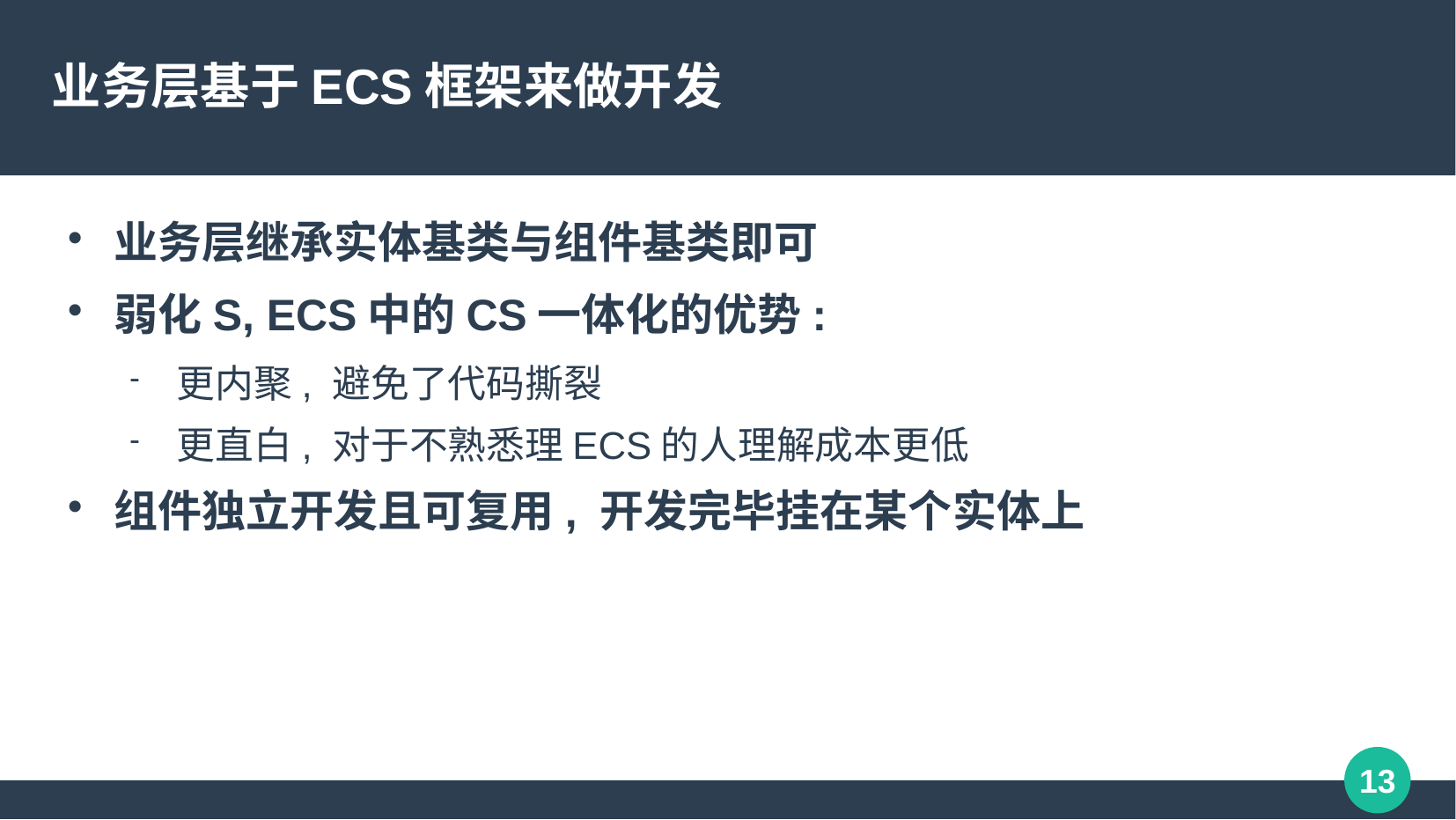

业务层基于ECS框架来做开发
业务层继承实体基类与组件基类即可
弱化S, ECS中的CS一体化的优势:
更内聚, 避免了代码撕裂
更直白, 对于不熟悉理ECS的人理解成本更低
组件独立开发且可复用, 开发完毕挂在某个实体上